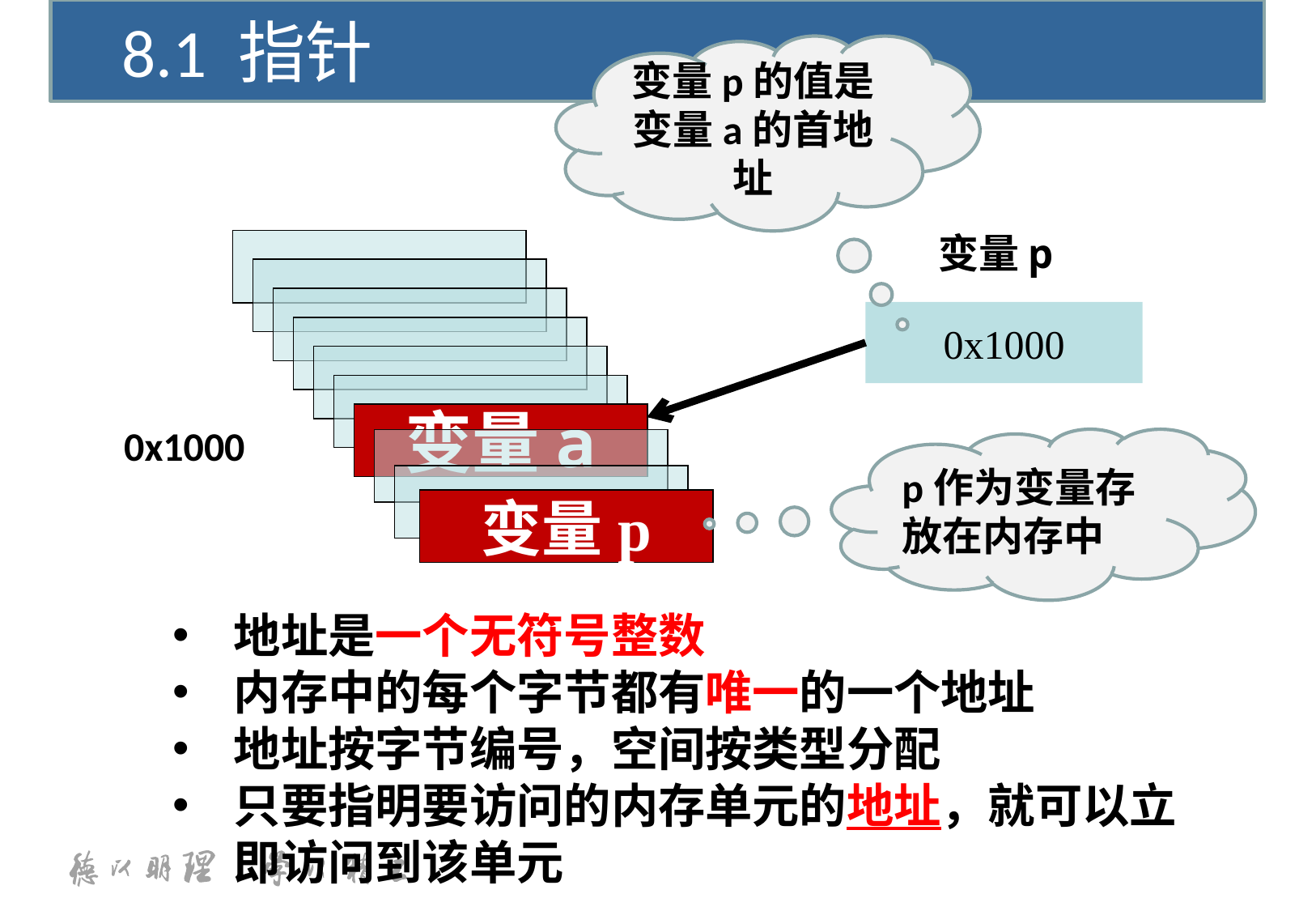

8.1 指针
变量p的值是变量a的首地址
变量p
0x1000

变量a

0x1000
p作为变量存放在内存中
变量p
地址是一个无符号整数
内存中的每个字节都有唯一的一个地址
地址按字节编号，空间按类型分配
只要指明要访问的内存单元的地址，就可以立即访问到该单元
18